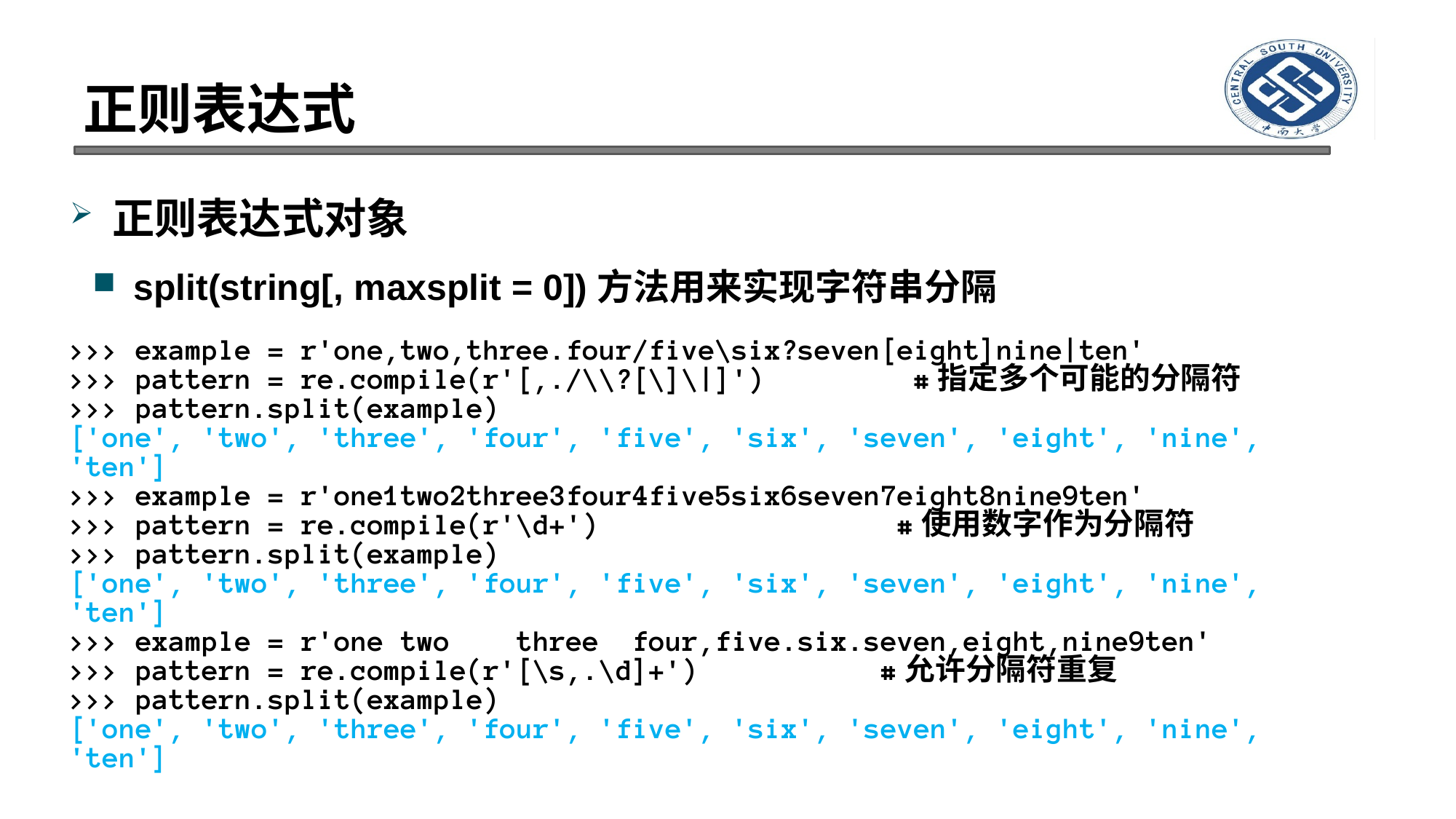

# 正则表达式
正则表达式对象
split(string[, maxsplit = 0])方法用来实现字符串分隔

>>> example = r'one,two,three.four/five\six?seven[eight]nine|ten'
>>> pattern = re.compile(r'[,./\\?[\]\|]')         #指定多个可能的分隔符
>>> pattern.split(example)
['one', 'two', 'three', 'four', 'five', 'six', 'seven', 'eight', 'nine', 'ten']
>>> example = r'one1two2three3four4five5six6seven7eight8nine9ten'
>>> pattern = re.compile(r'\d+')                  #使用数字作为分隔符
>>> pattern.split(example)
['one', 'two', 'three', 'four', 'five', 'six', 'seven', 'eight', 'nine', 'ten']
>>> example = r'one two    three  four,five.six.seven,eight,nine9ten'
>>> pattern = re.compile(r'[\s,.\d]+')           #允许分隔符重复
>>> pattern.split(example)
['one', 'two', 'three', 'four', 'five', 'six', 'seven', 'eight', 'nine', 'ten']